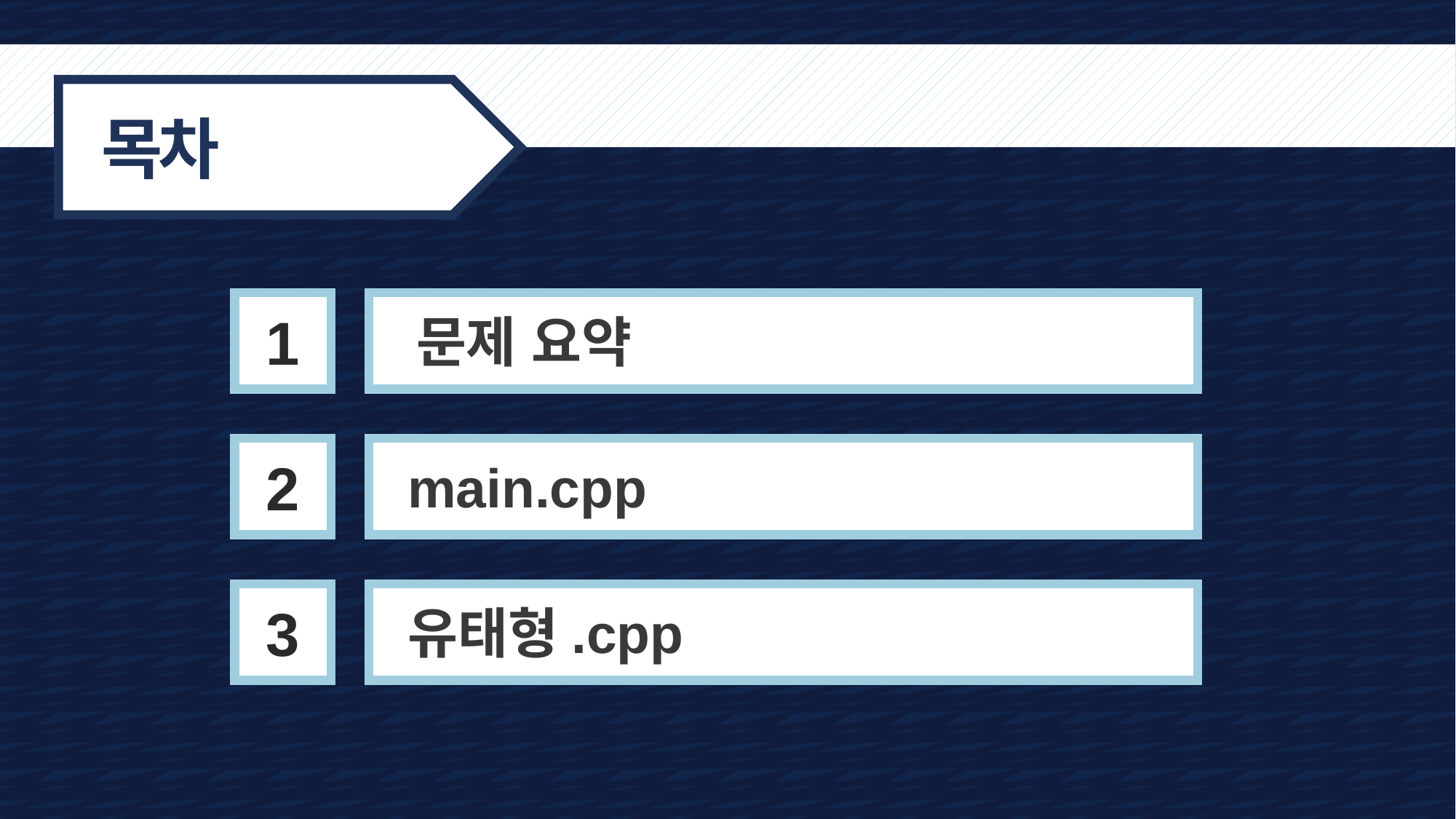

목차

1
문제 요약

2
main.cpp

3
유태형.cpp